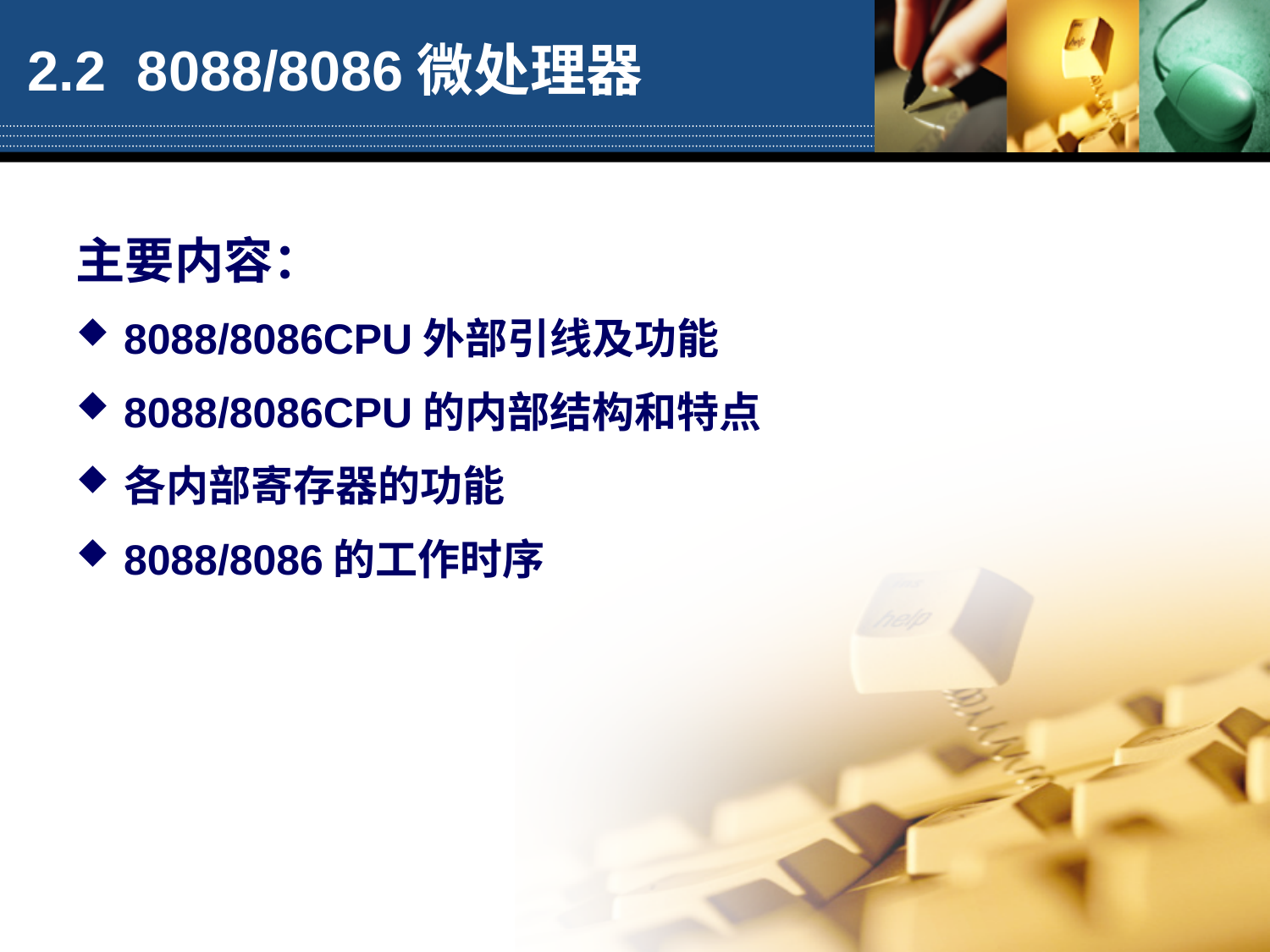

# 2.2  8088/8086微处理器
主要内容：
8088/8086CPU外部引线及功能
8088/8086CPU的内部结构和特点
各内部寄存器的功能
8088/8086的工作时序